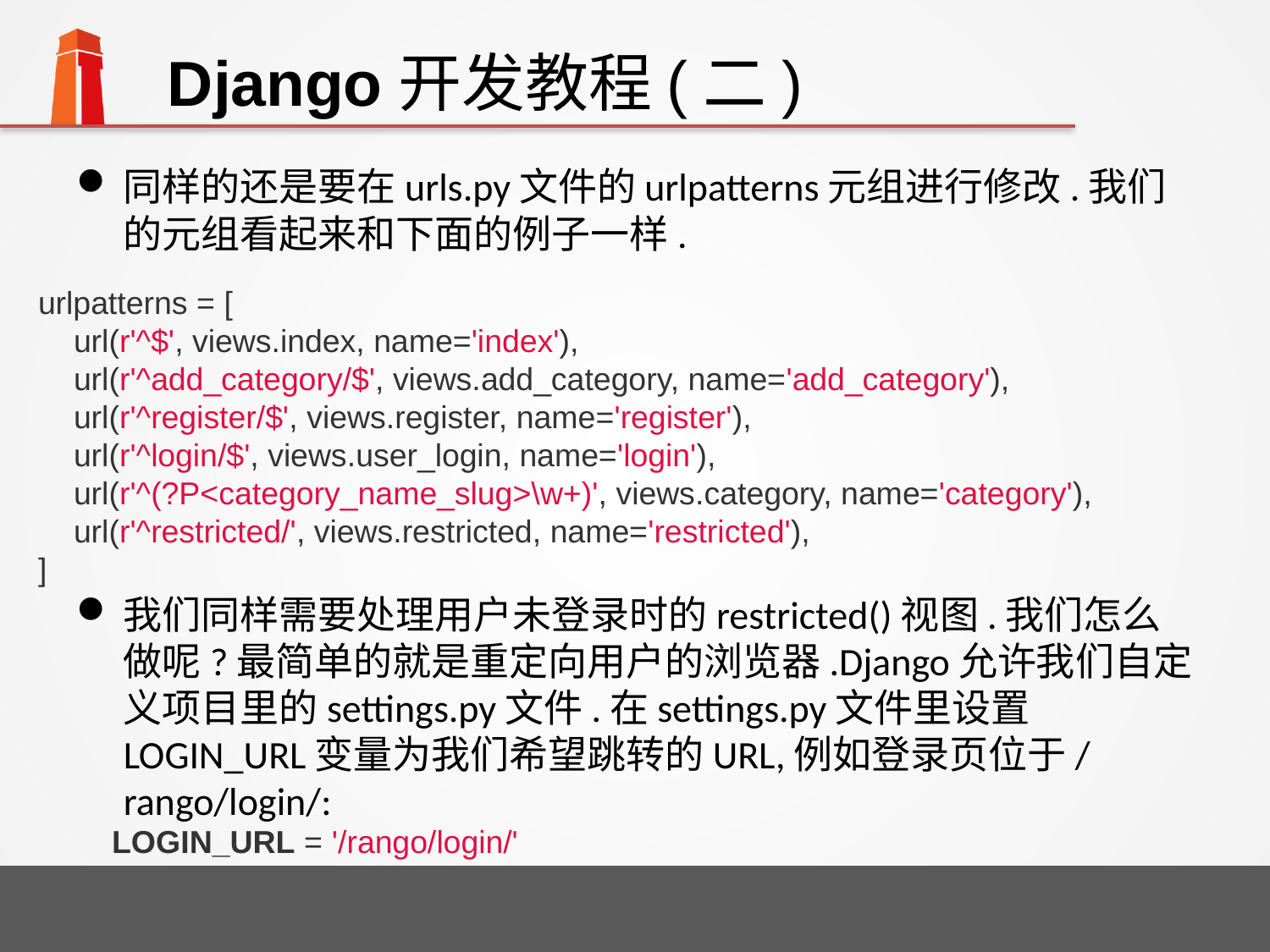

# Django开发教程(二)
同样的还是要在urls.py文件的urlpatterns元组进行修改.我们的元组看起来和下面的例子一样.

我们同样需要处理用户未登录时的restricted()视图.我们怎么做呢?最简单的就是重定向用户的浏览器.Django允许我们自定义项目里的settings.py文件.在settings.py文件里设置LOGIN_URL变量为我们希望跳转的URL,例如登录页位于/rango/login/:
urlpatterns = [
    url(r'^$', views.index, name='index'),
    url(r'^add_category/$', views.add_category, name='add_category'),
    url(r'^register/$', views.register, name='register'),
    url(r'^login/$', views.user_login, name='login'),
    url(r'^(?P<category_name_slug>\w+)', views.category, name='category'),
    url(r'^restricted/', views.restricted, name='restricted'),
]

LOGIN_URL = '/rango/login/'